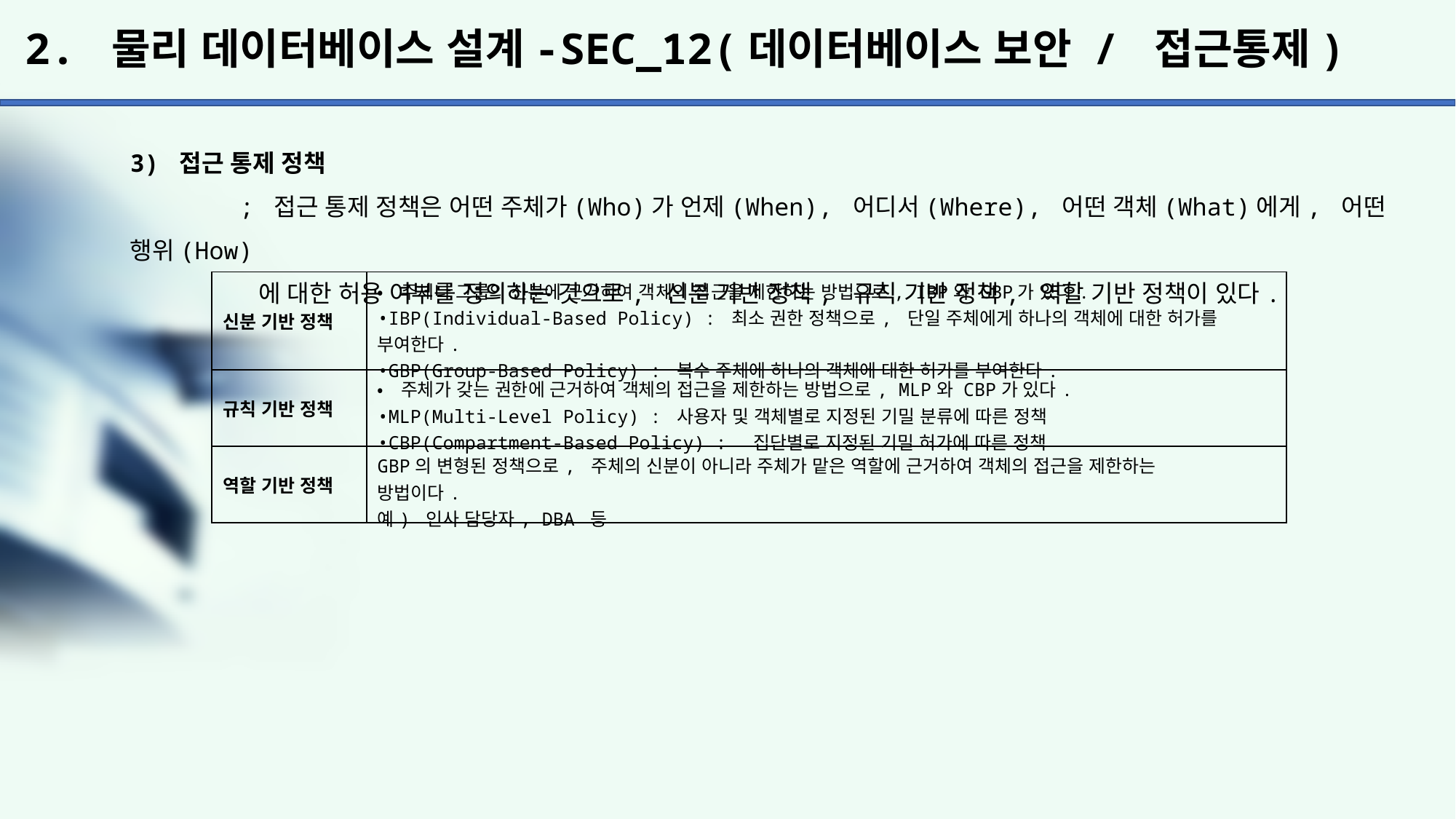

# 2. 물리 데이터베이스 설계-SEC_12(데이터베이스 보안 / 접근통제)
3) 접근 통제 정책
	; 접근 통제 정책은 어떤 주체가(Who)가 언제(When), 어디서(Where), 어떤 객체(What)에게, 어떤 행위(How)
	  에 대한 허용 여부를 정의하는 것으로, 신분 기반 정책, 규칙 기반 정책, 역할 기반 정책이 있다.

| 신분 기반 정책 | •주체나 그룹의 신분에 근거하여 객체의 접근을 제한하는 방법으로, IBP와 GBP가 있다. •IBP(Individual-Based Policy) : 최소 권한 정책으로, 단일 주체에게 하나의 객체에 대한 허가를 부여한다. •GBP(Group-Based Policy) : 복수 주체에 하나의 객체에 대한 허가를 부여한다. |
| --- | --- |
| 규칙 기반 정책 | •주체가 갖는 권한에 근거하여 객체의 접근을 제한하는 방법으로, MLP와 CBP가 있다. •MLP(Multi-Level Policy) : 사용자 및 객체별로 지정된 기밀 분류에 따른 정책 •CBP(Compartment-Based Policy) : 집단별로 지정된 기밀 허가에 따른 정책 |
| 역할 기반 정책 | GBP의 변형된 정책으로, 주체의 신분이 아니라 주체가 맡은 역할에 근거하여 객체의 접근을 제한하는 방법이다. 예) 인사 담당자, DBA 등 |